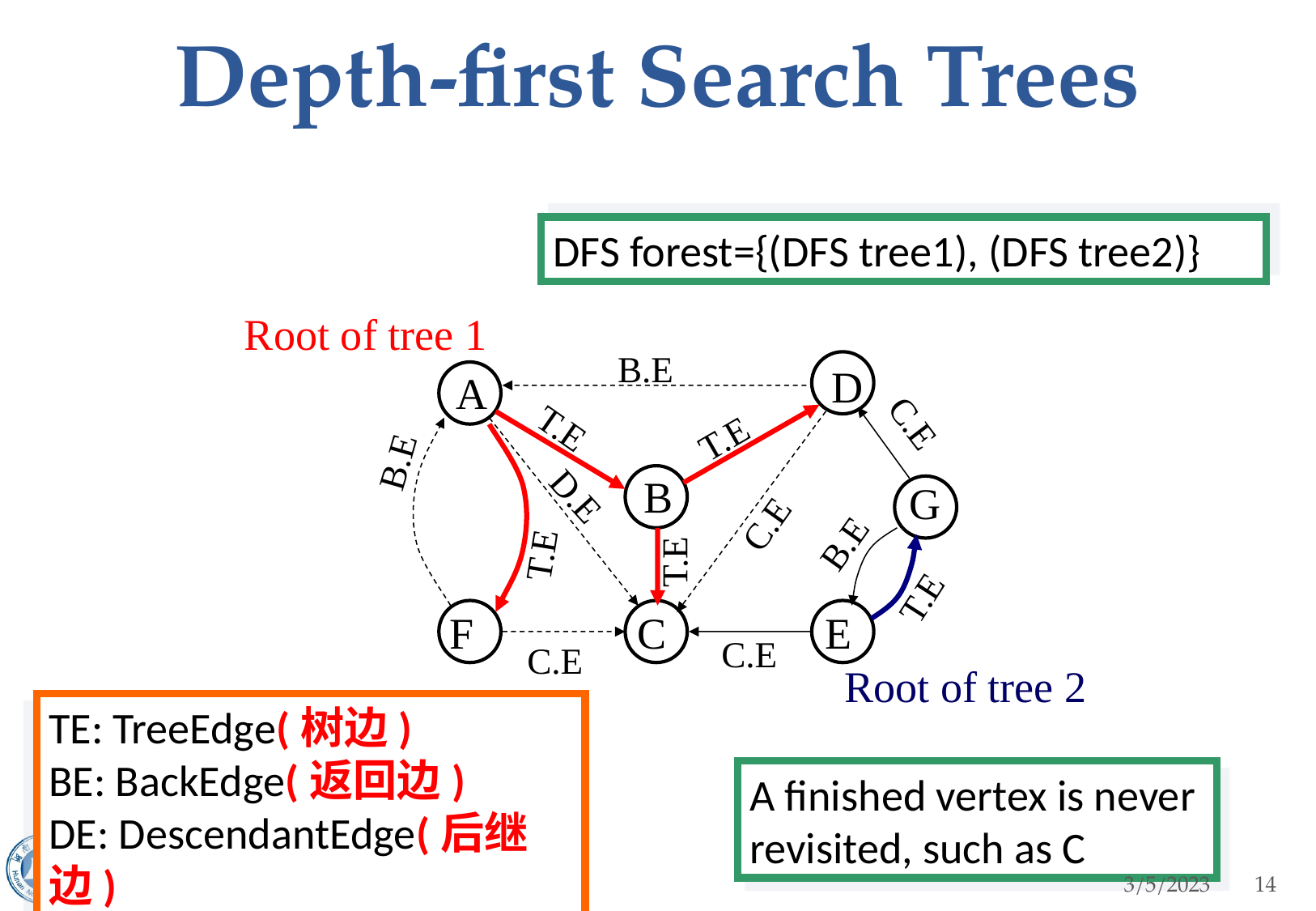

# Depth-first Search Trees
DFS forest={(DFS tree1), (DFS tree2)}
Root of tree 1
B.E

D
A

T.E

C.E

T.E
B.E

B

G

D.E
C.E
B.E
T.E
T.E

T.E
F
C
E

C.E

C.E

Root of tree 2
TE: TreeEdge(树边)
BE: BackEdge(返回边)
DE: DescendantEdge(后继边)
CE: CrossEdge(交叉边)
A finished vertex is never revisited, such as C
湖南师范大学信息科学与工程学院
3/5/2023
14